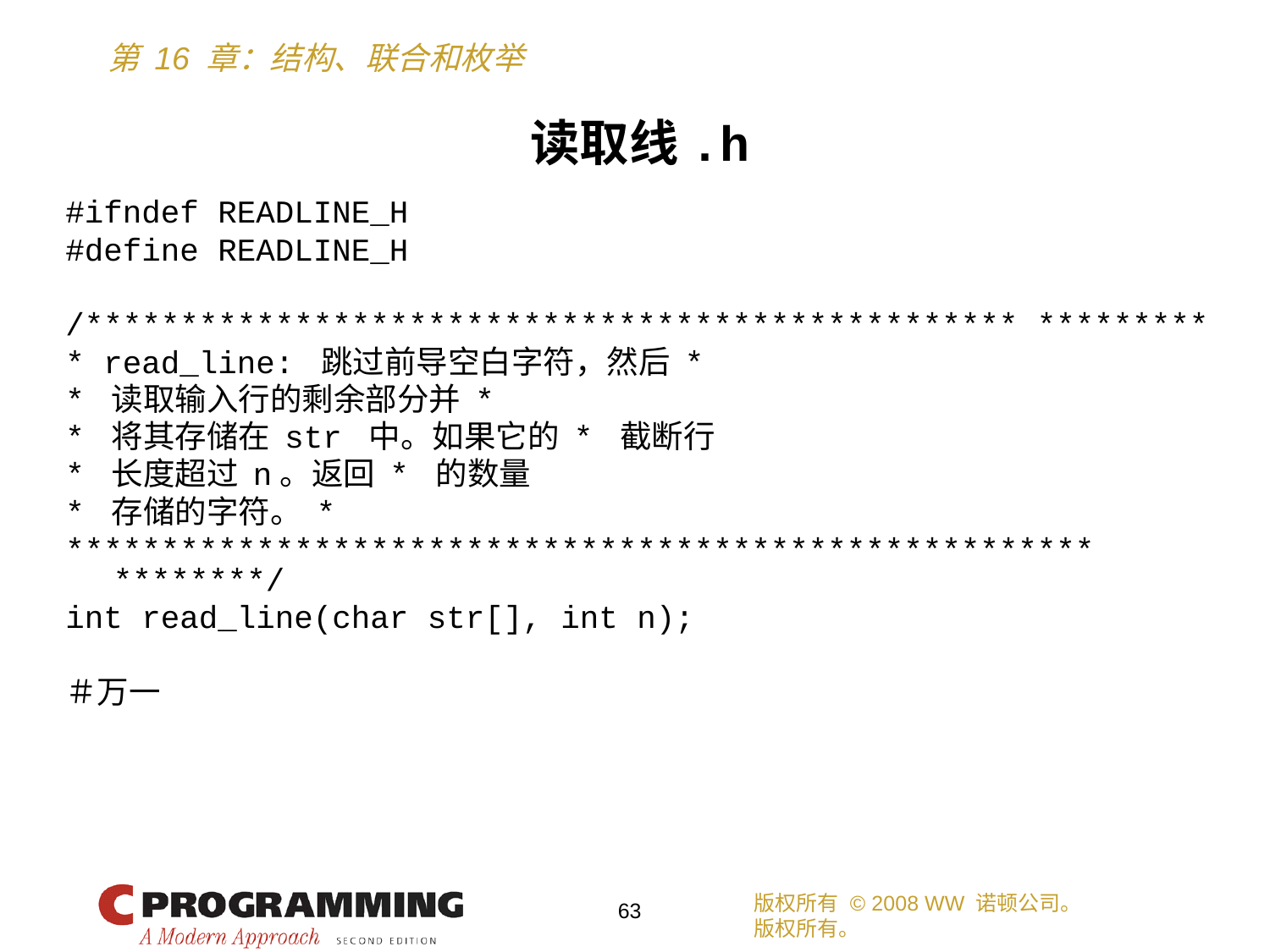

读取线.h

#ifndef READLINE_H
#define READLINE_H

/************************************************* *********
* read_line: 跳过前导空白字符，然后 *
* 读取输入行的剩余部分并 *
* 将其存储在 str 中。如果它的 * 截断行
* 长度超过 n。返回 * 的数量
* 存储的字符。 *
****************************************************** ********/
int read_line(char str[], int n);

＃万一
版权所有 © 2008 WW 诺顿公司。
版权所有。
63